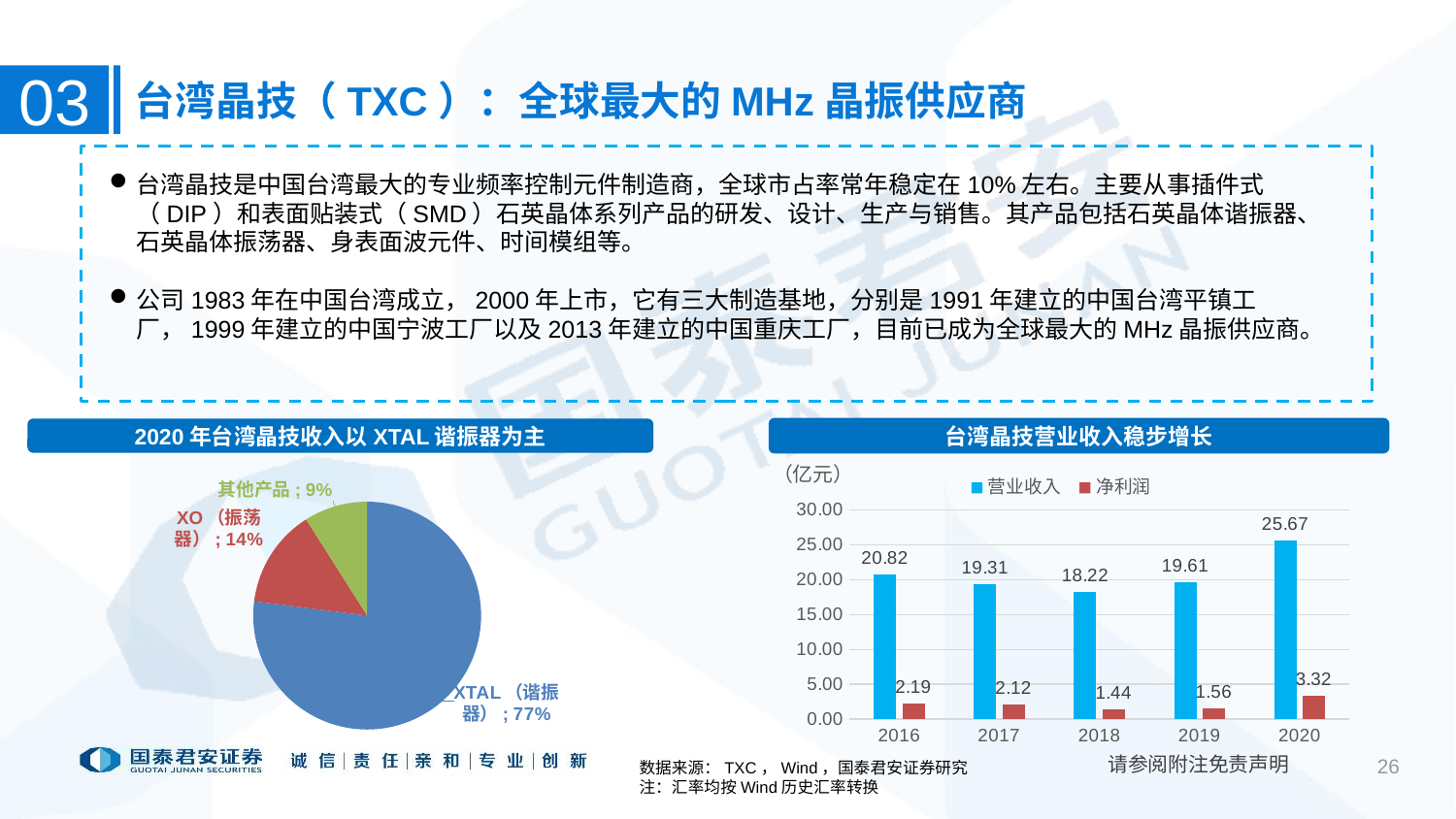

03

台湾晶技（TXC）：全球最大的MHz晶振供应商

台湾晶技是中国台湾最大的专业频率控制元件制造商，全球市占率常年稳定在10%左右。主要从事插件式（DIP）和表面贴装式（SMD）石英晶体系列产品的研发、设计、生产与销售。其产品包括石英晶体谐振器、石英晶体振荡器、身表面波元件、时间模组等。

公司1983年在中国台湾成立，2000年上市，它有三大制造基地，分别是1991年建立的中国台湾平镇工厂，1999年建立的中国宁波工厂以及2013年建立的中国重庆工厂，目前已成为全球最大的MHz晶振供应商。

台湾晶技营业收入稳步增长
2020年台湾晶技收入以XTAL谐振器为主
（亿元）

### Chart

| Category | 占比 |
|---|---|
| XTAL（谐振器） | 0.77 |
| XO（振荡器） | 0.14 |
| 其他产品 | 0.09 |

### Chart

| Category | 营业收入 | 净利润 |
|---|---|---|
| 2016 | 20.8161 | 2.19 |
| 2017 | 19.3106 | 2.12 |
| 2018 | 18.2211 | 1.44 |
| 2019 | 19.6104 | 1.56 |
| 2020 | 25.6669 | 3.32 |
数据来源：TXC，Wind，国泰君安证券研究
注：汇率均按Wind历史汇率转换